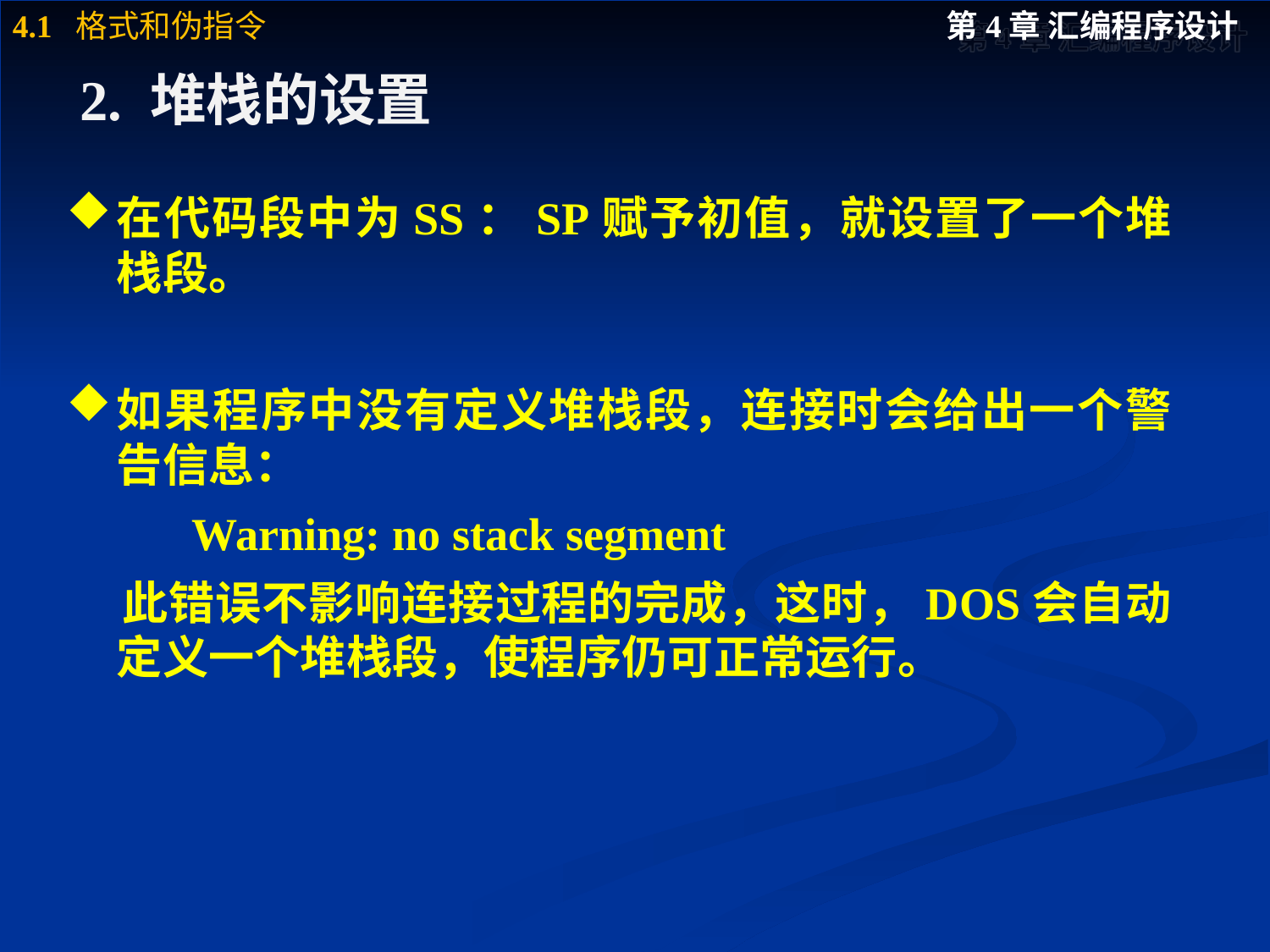

# 2. 堆栈的设置
在代码段中为SS：SP赋予初值，就设置了一个堆栈段。

如果程序中没有定义堆栈段，连接时会给出一个警告信息：
           Warning: no stack segment
    此错误不影响连接过程的完成，这时，DOS会自动定义一个堆栈段，使程序仍可正常运行。